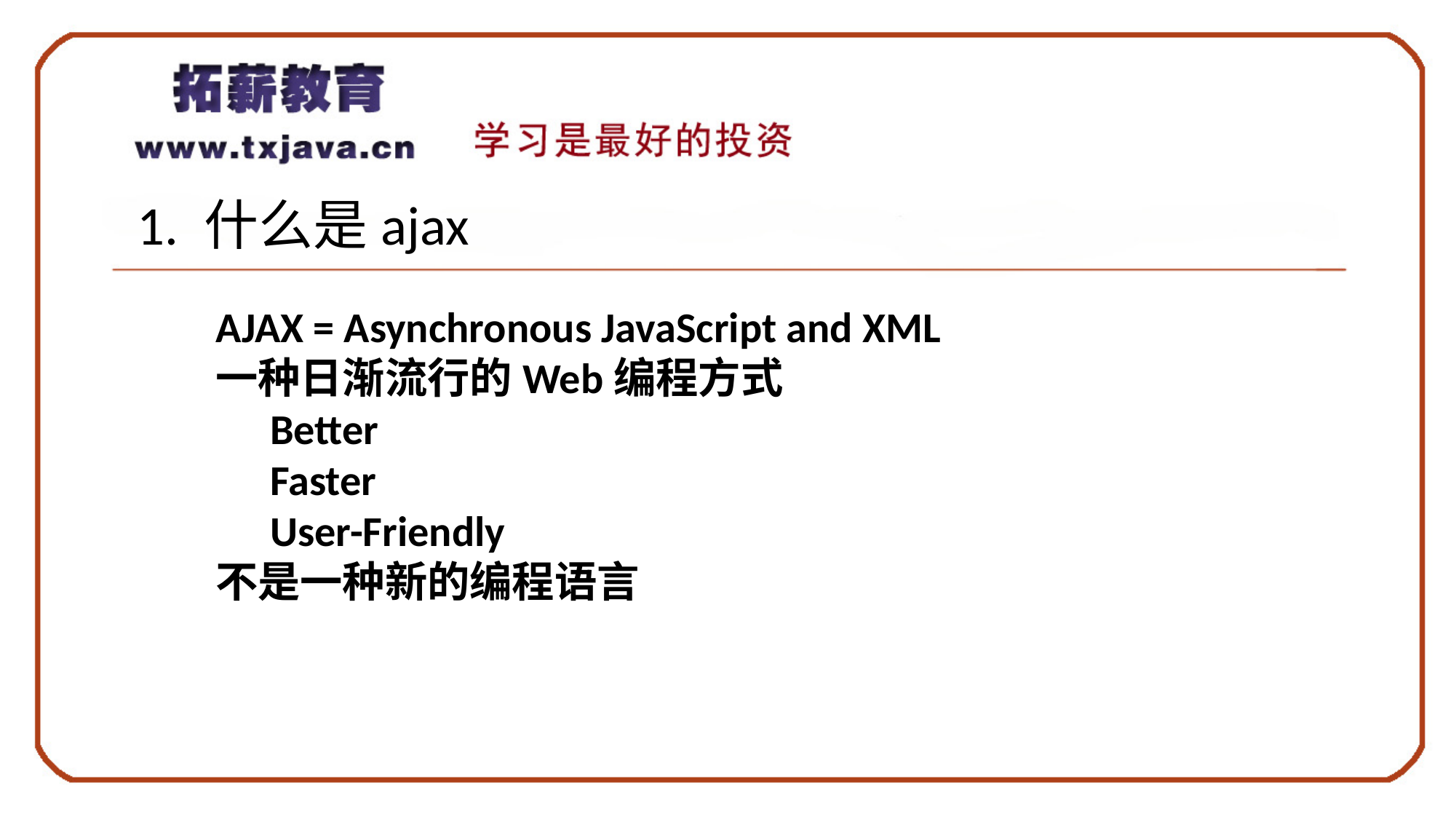

1. 什么是ajax
AJAX = Asynchronous JavaScript and XML
一种日渐流行的Web编程方式
Better
Faster
User-Friendly
不是一种新的编程语言